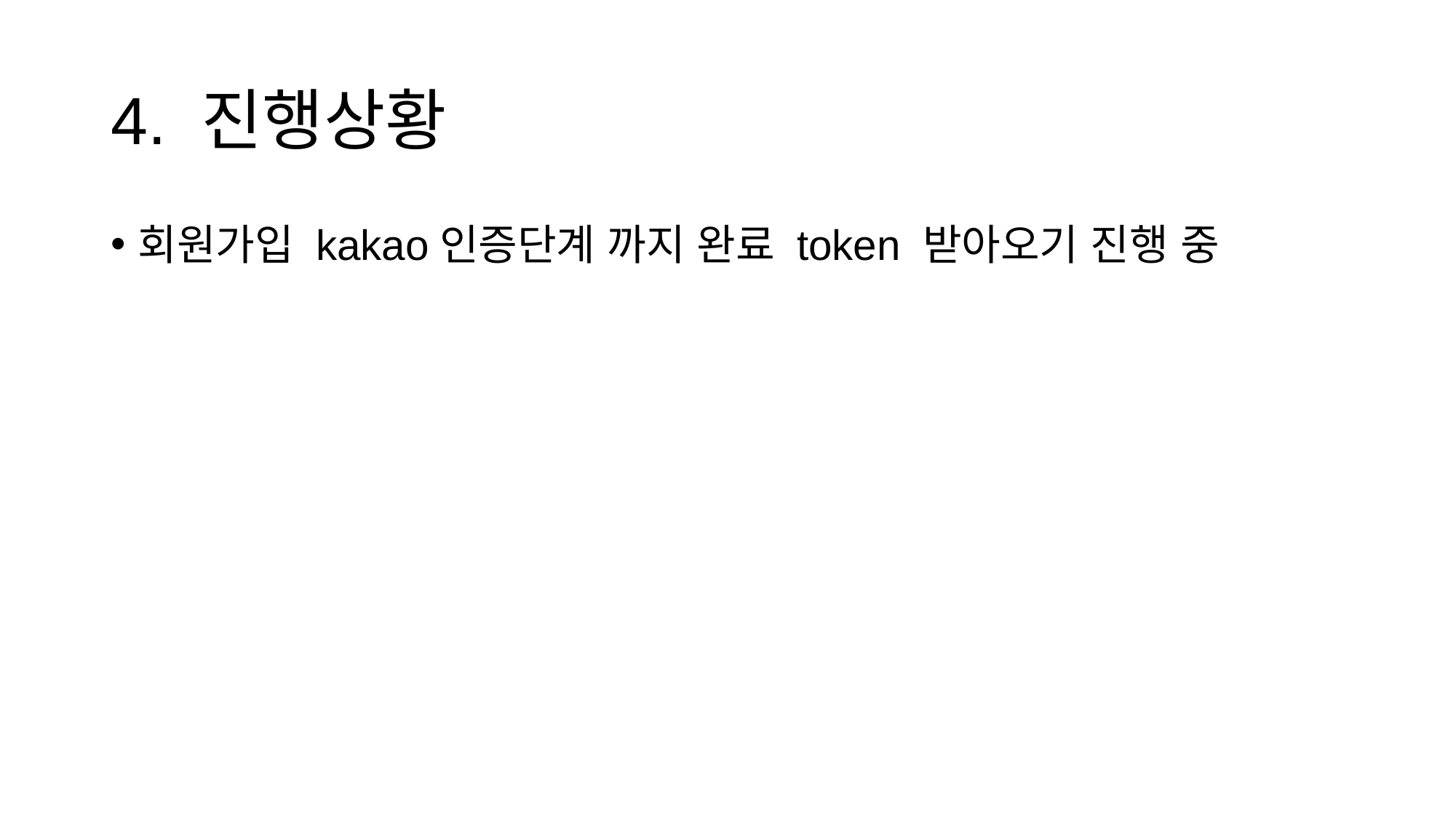

# 4. 진행상황
회원가입 kakao인증단계 까지 완료 token 받아오기 진행 중